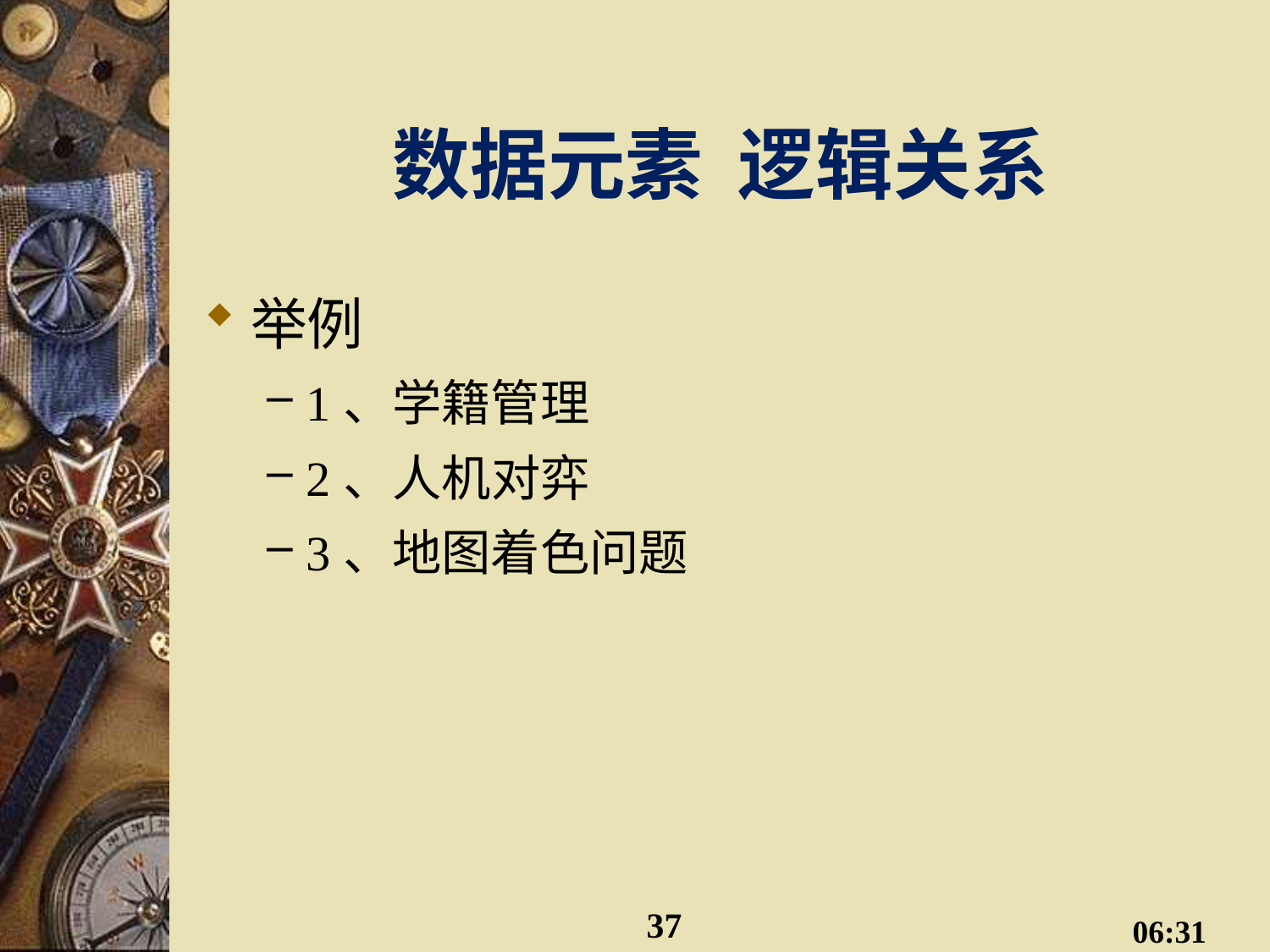

# 数据元素  逻辑关系
举例
1、学籍管理
2、人机对弈
3、地图着色问题